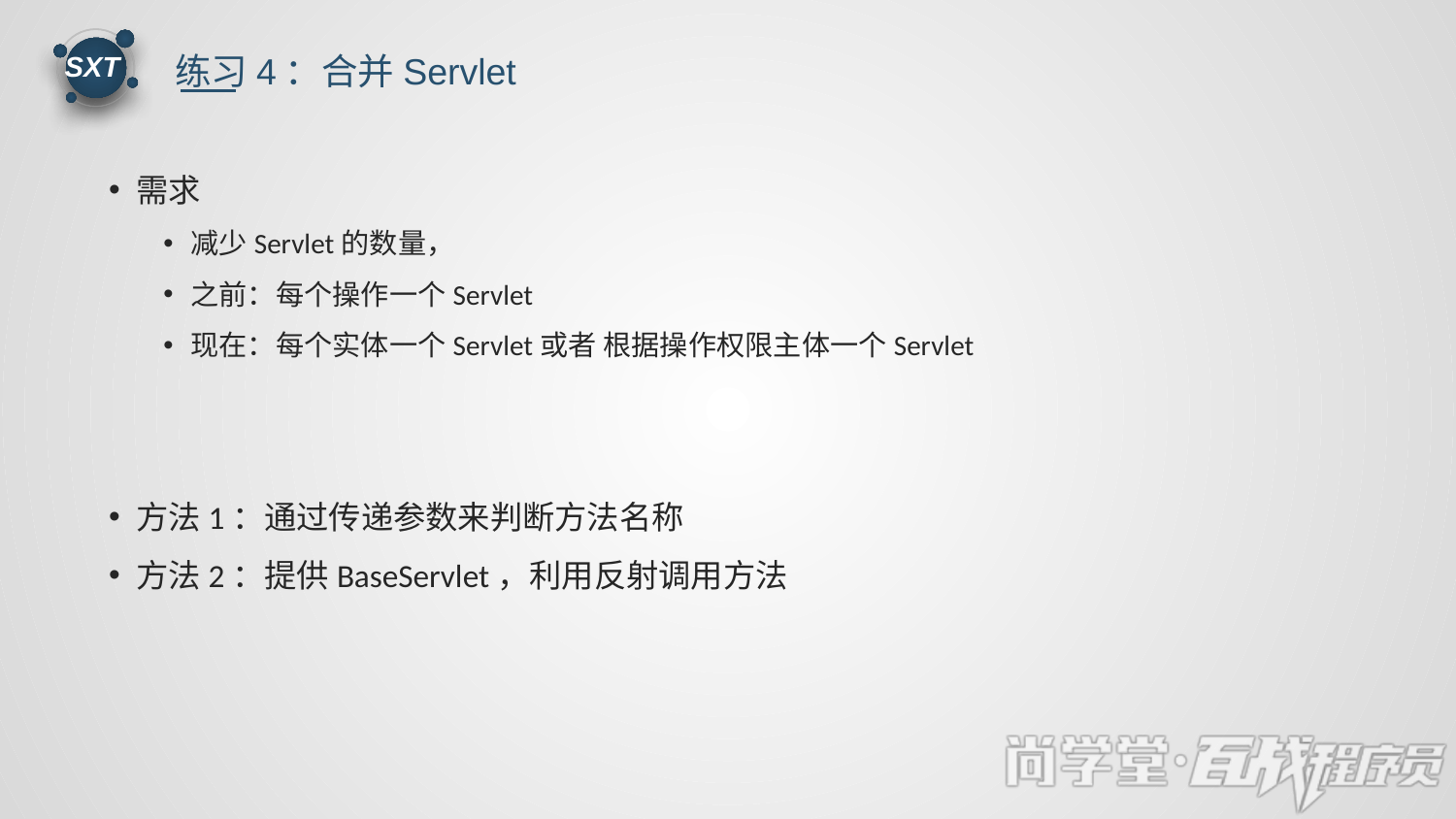

练习4：合并Servlet
SXT
需求
减少Servlet的数量，
之前：每个操作一个Servlet
现在：每个实体一个Servlet或者 根据操作权限主体一个Servlet

方法1：通过传递参数来判断方法名称
方法2：提供BaseServlet，利用反射调用方法